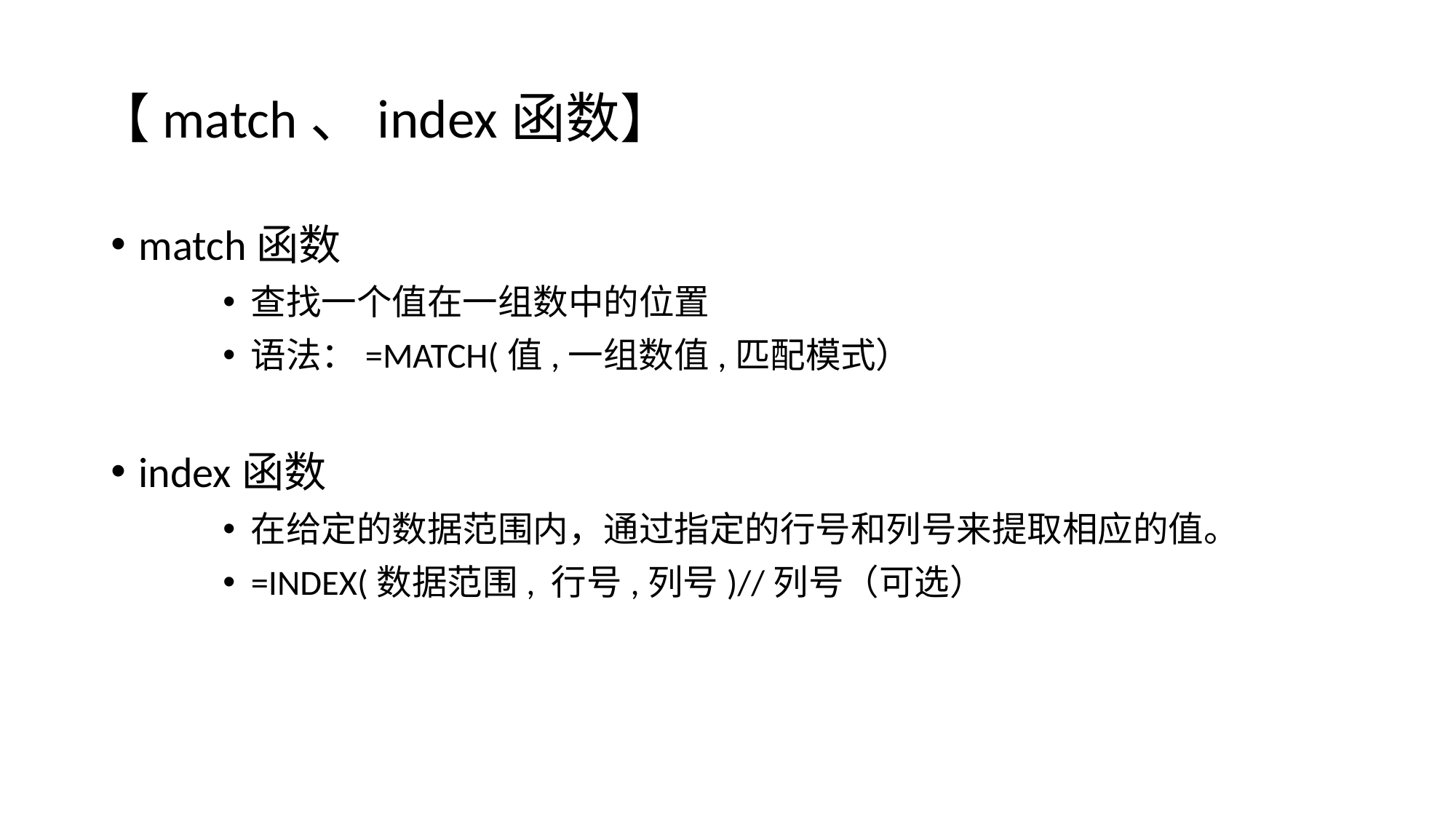

# 【match、index函数】
match函数
查找一个值在一组数中的位置
语法：=MATCH(值,一组数值,匹配模式）

index函数
在给定的数据范围内，通过指定的行号和列号来提取相应的值。
=INDEX(数据范围, 行号,列号)//列号（可选）